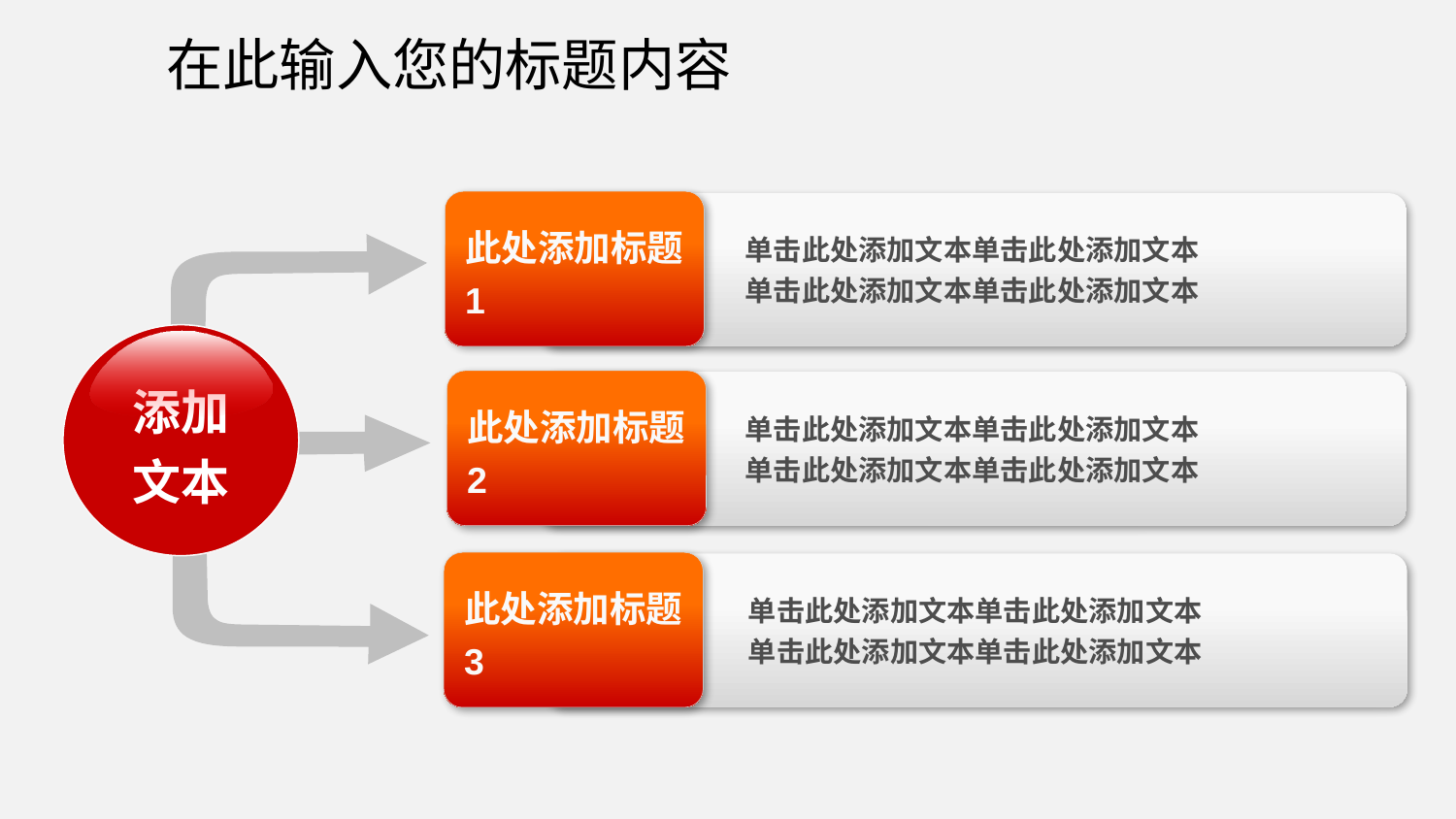

在此输入您的标题内容
此处添加标题1

单击此处添加文本单击此处添加文本
单击此处添加文本单击此处添加文本

添加
文本

此处添加标题2

单击此处添加文本单击此处添加文本
单击此处添加文本单击此处添加文本

此处添加标题3

单击此处添加文本单击此处添加文本
单击此处添加文本单击此处添加文本